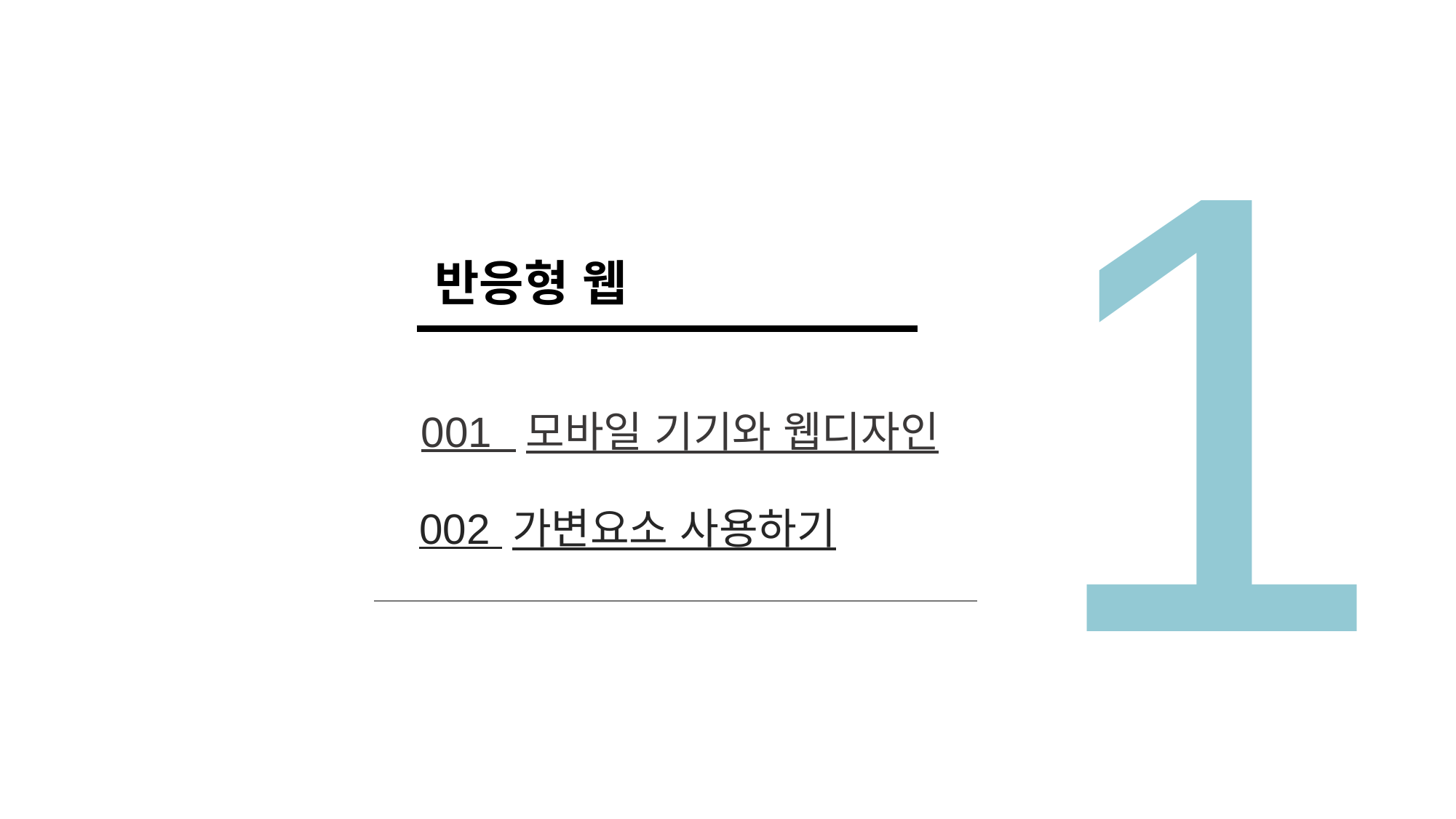

1
반응형 웹
001  모바일 기기와 웹디자인
002 가변요소 사용하기